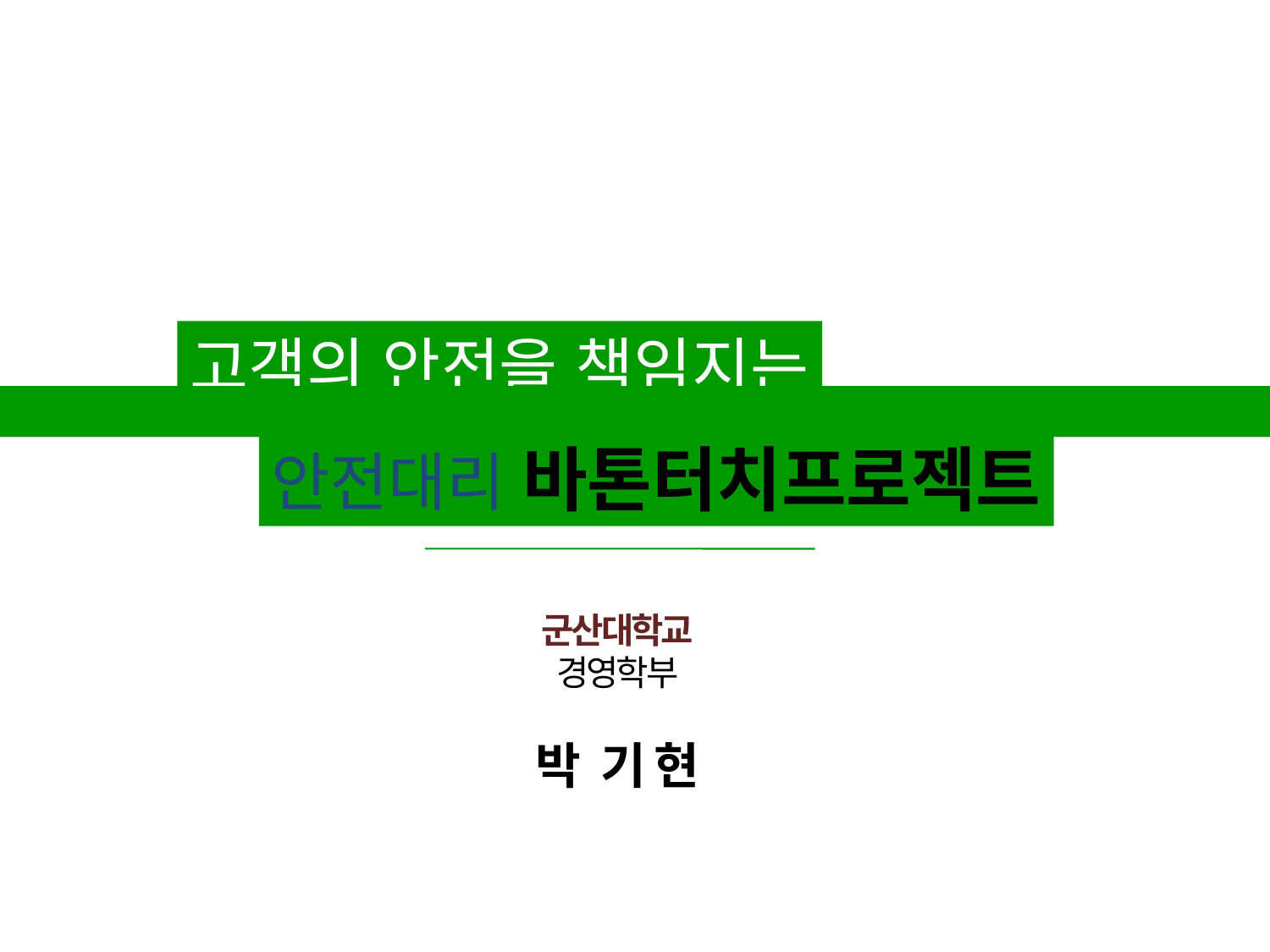

고객의 안전을 책임지는

안전대리 바톤터치프로젝트

군산대학교
경영학부

박  기 현